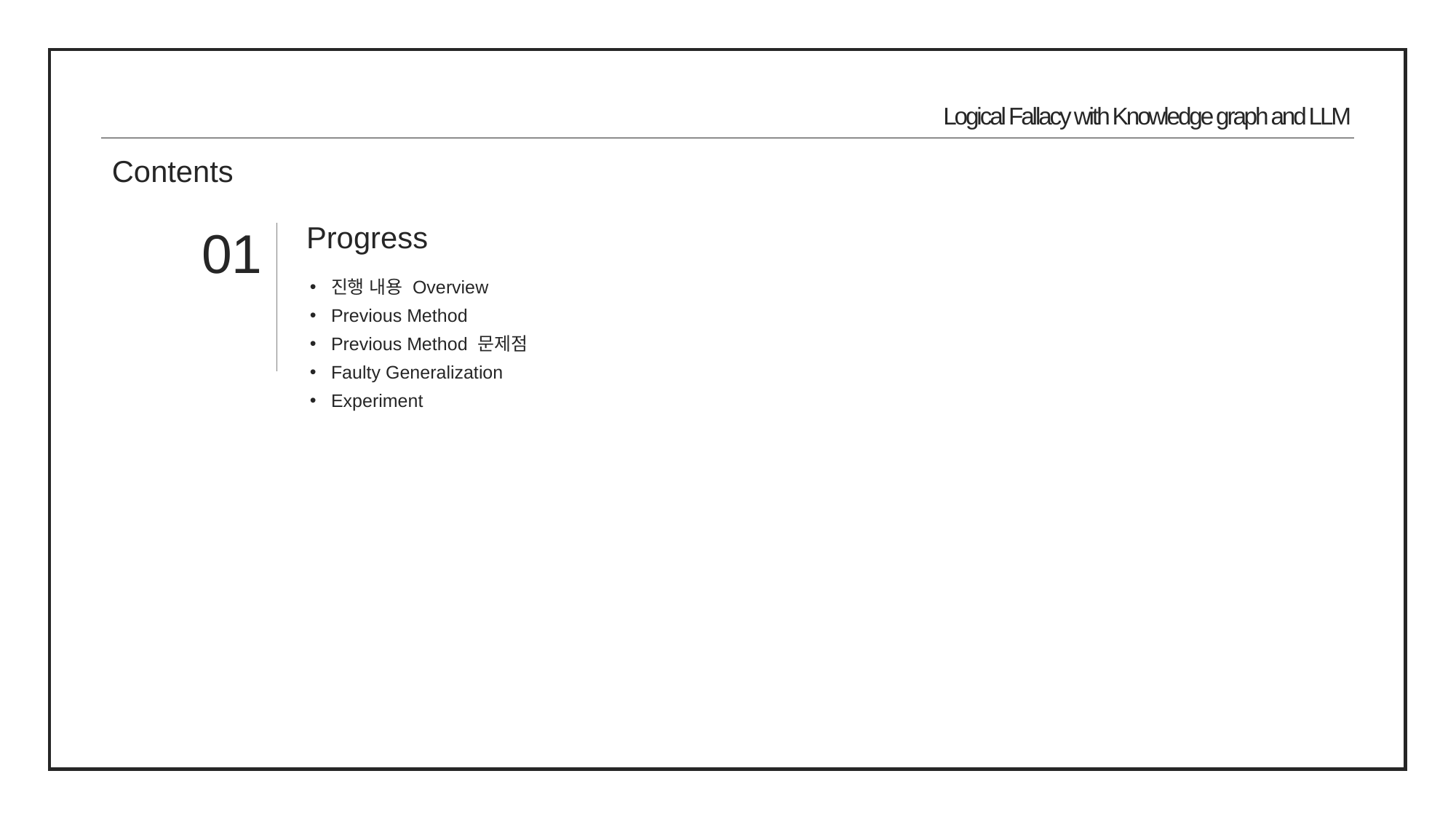

Logical Fallacy with Knowledge graph and LLM
Contents
01
Progress

진행 내용 Overview
Previous Method
Previous Method 문제점
Faulty Generalization
Experiment